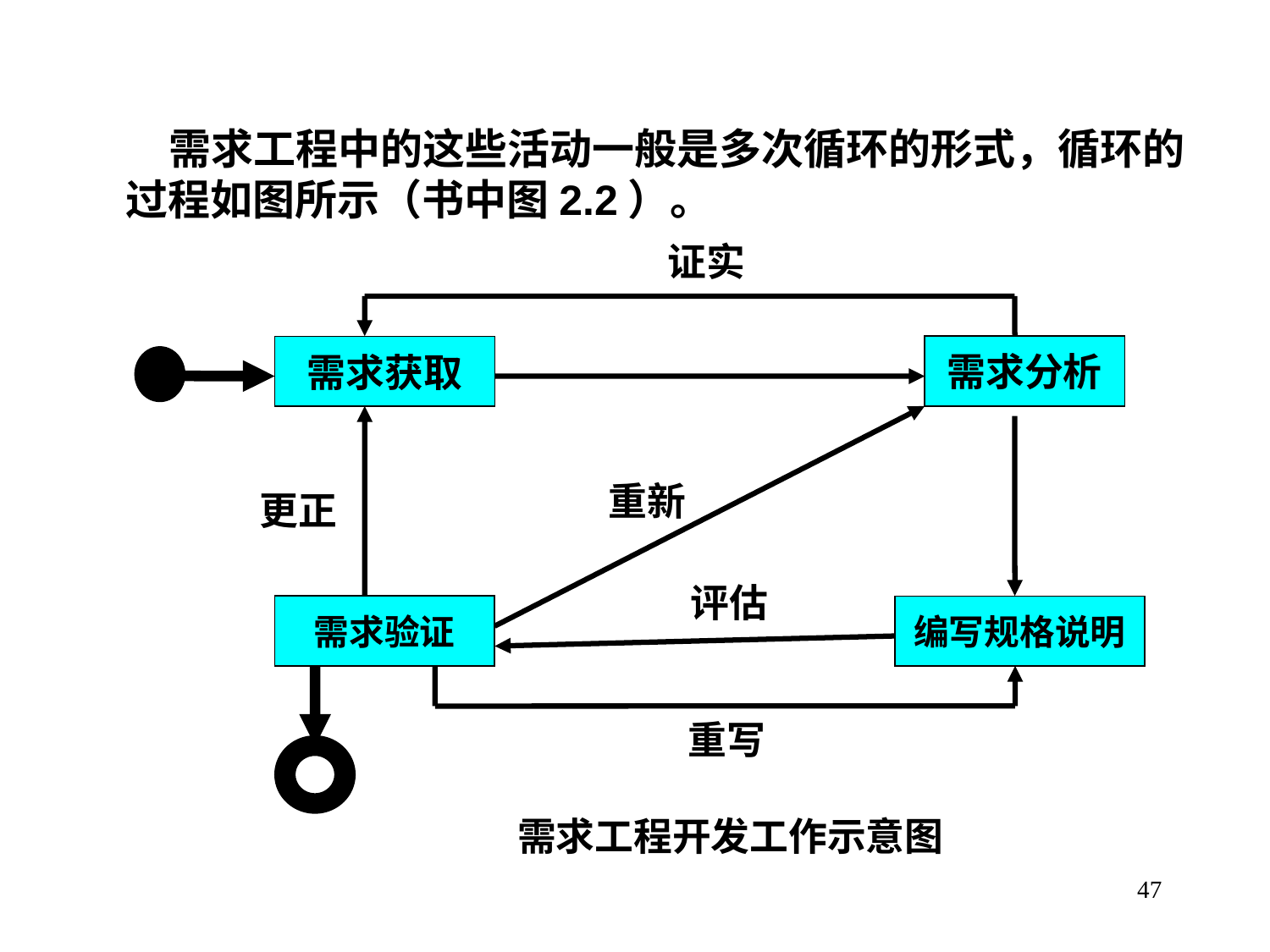

# 需求工程中的这些活动一般是多次循环的形式，循环的过程如图所示（书中图2.2）。
证实

需求分析
需求获取

重新
更正

评估
需求验证
编写规格说明

重写

需求工程开发工作示意图

47